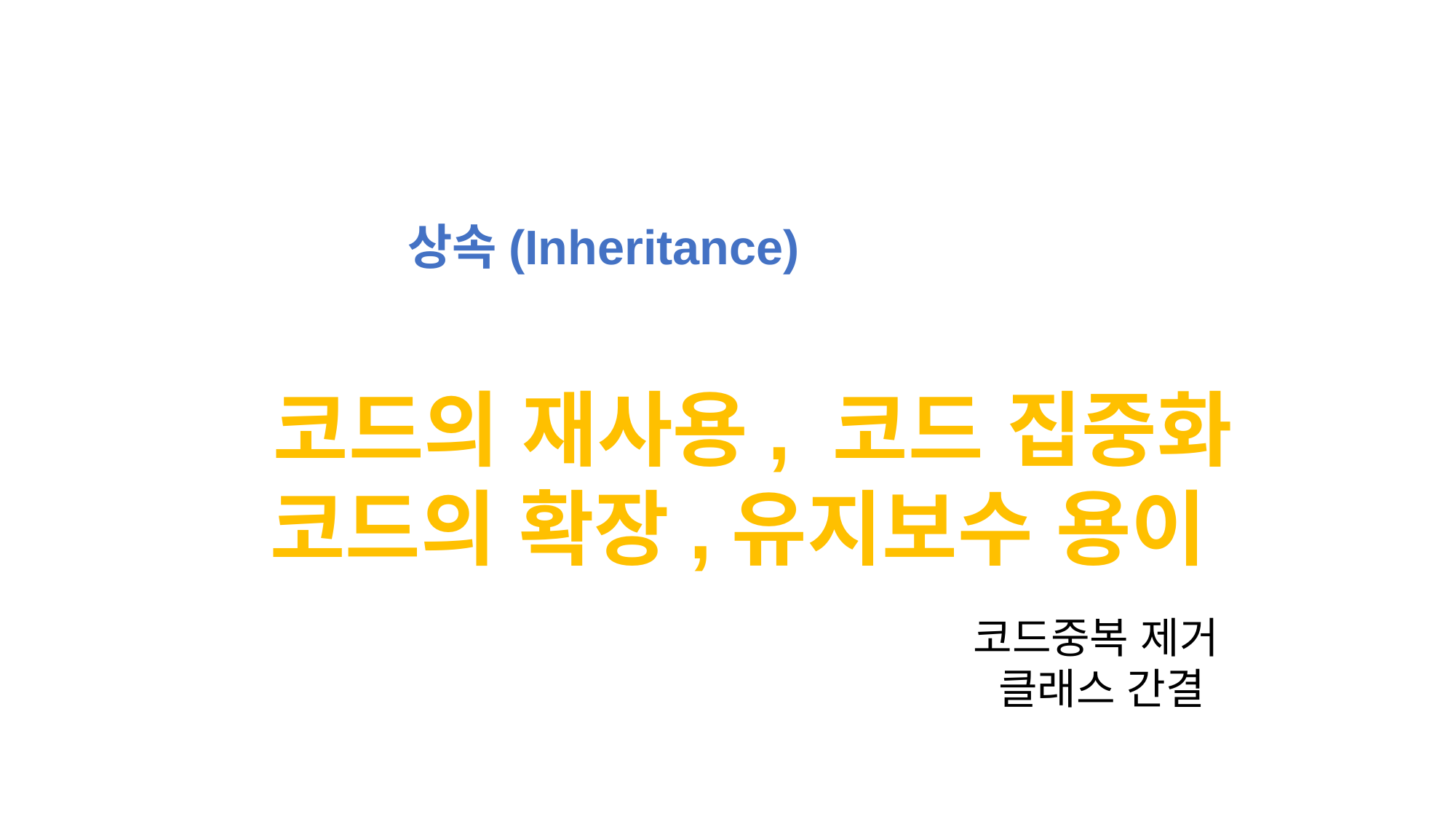

상속(Inheritance)
코드의 재사용, 코드 집중화
코드의 확장,유지보수 용이
코드중복 제거
클래스 간결